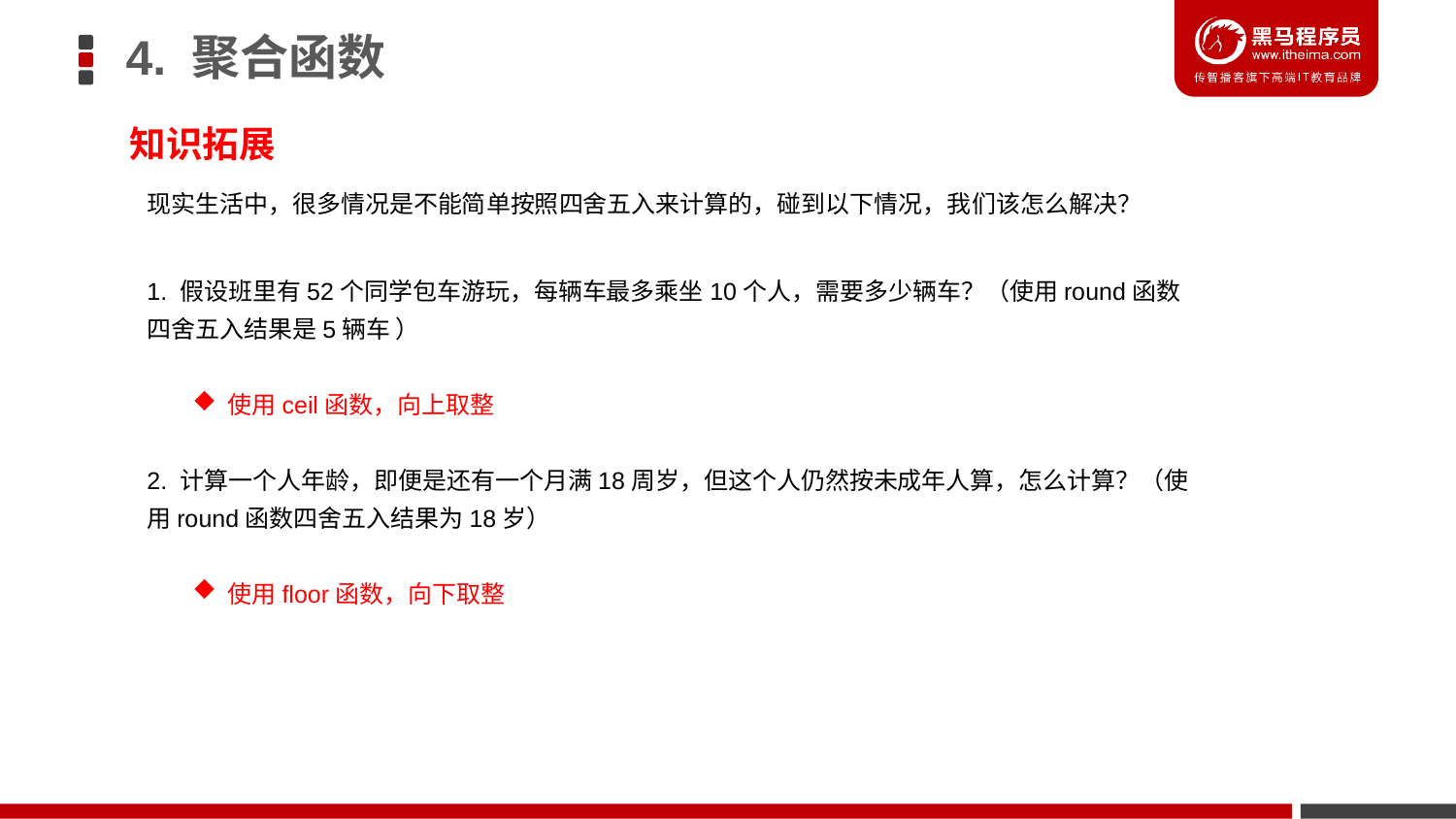

4. 聚合函数
知识拓展
现实生活中，很多情况是不能简单按照四舍五入来计算的，碰到以下情况，我们该怎么解决？
1. 假设班里有52个同学包车游玩，每辆车最多乘坐10个人，需要多少辆车？（使用round函数四舍五入结果是5辆车 ）

 使用ceil函数，向上取整

2. 计算一个人年龄，即便是还有一个月满18周岁，但这个人仍然按未成年人算，怎么计算？（使用round函数四舍五入结果为18岁）

 使用floor函数，向下取整